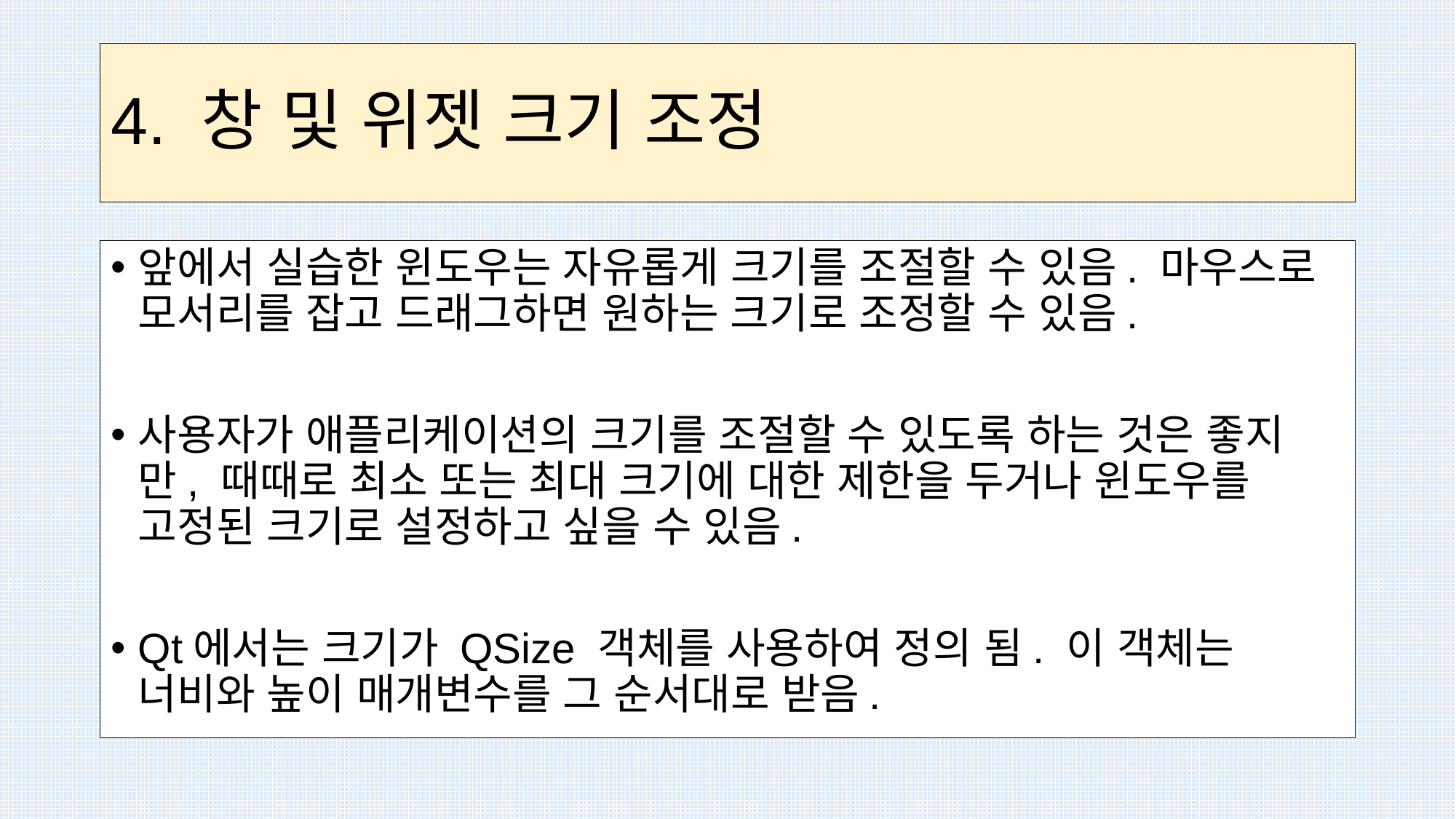

# 4. 창 및 위젯 크기 조정
앞에서 실습한 윈도우는 자유롭게 크기를 조절할 수 있음. 마우스로 모서리를 잡고 드래그하면 원하는 크기로 조정할 수 있음.

사용자가 애플리케이션의 크기를 조절할 수 있도록 하는 것은 좋지만, 때때로 최소 또는 최대 크기에 대한 제한을 두거나 윈도우를 고정된 크기로 설정하고 싶을 수 있음.

Qt에서는 크기가 QSize 객체를 사용하여 정의 됨. 이 객체는 너비와 높이 매개변수를 그 순서대로 받음.